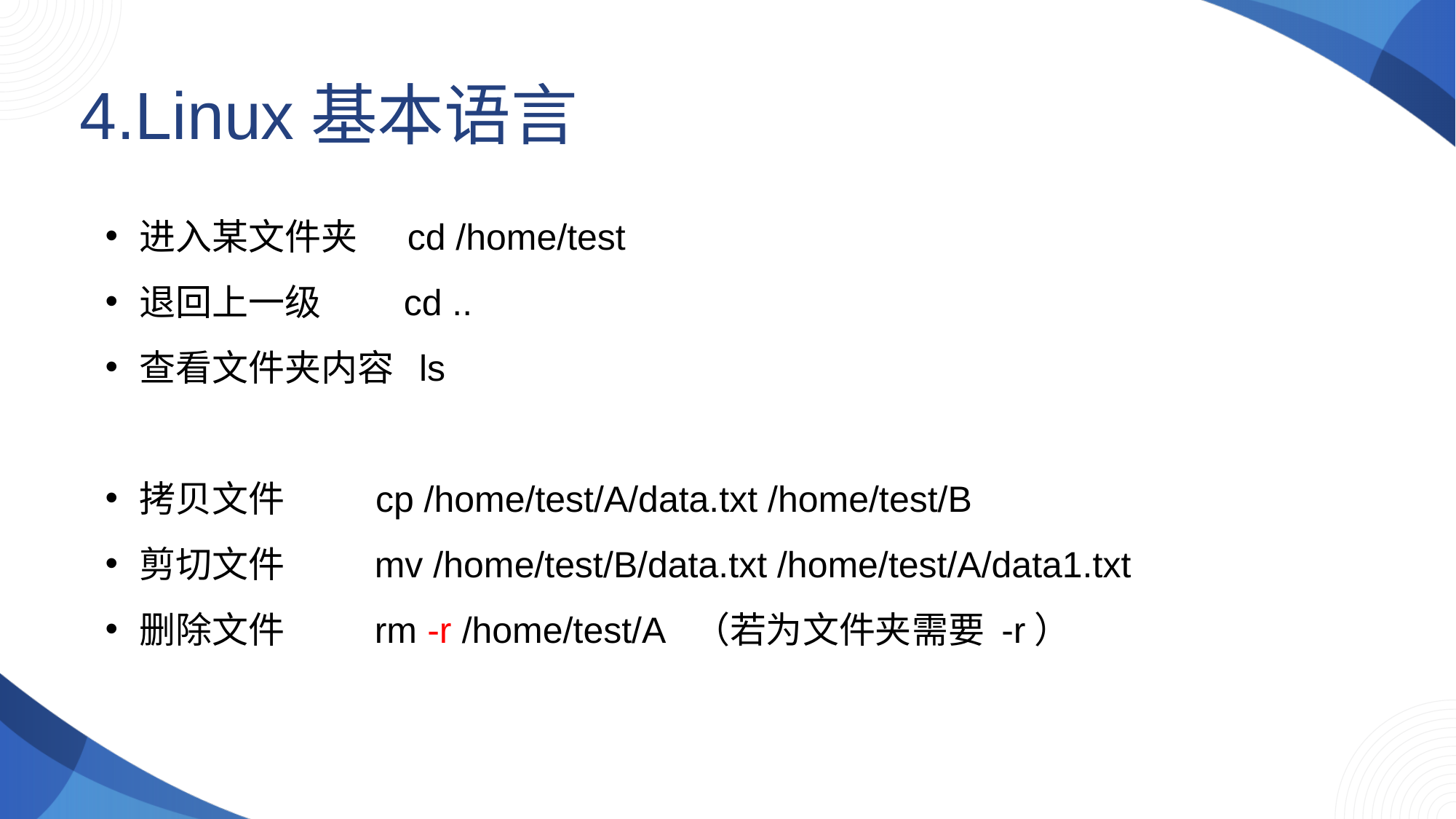

4.Linux基本语言

进入某文件夹     cd /home/test
退回上一级         cd ..
查看文件夹内容  ls

拷贝文件          cp /home/test/A/data.txt /home/test/B
剪切文件	 mv /home/test/B/data.txt /home/test/A/data1.txt
删除文件 	 rm -r /home/test/A  （若为文件夹需要 -r）